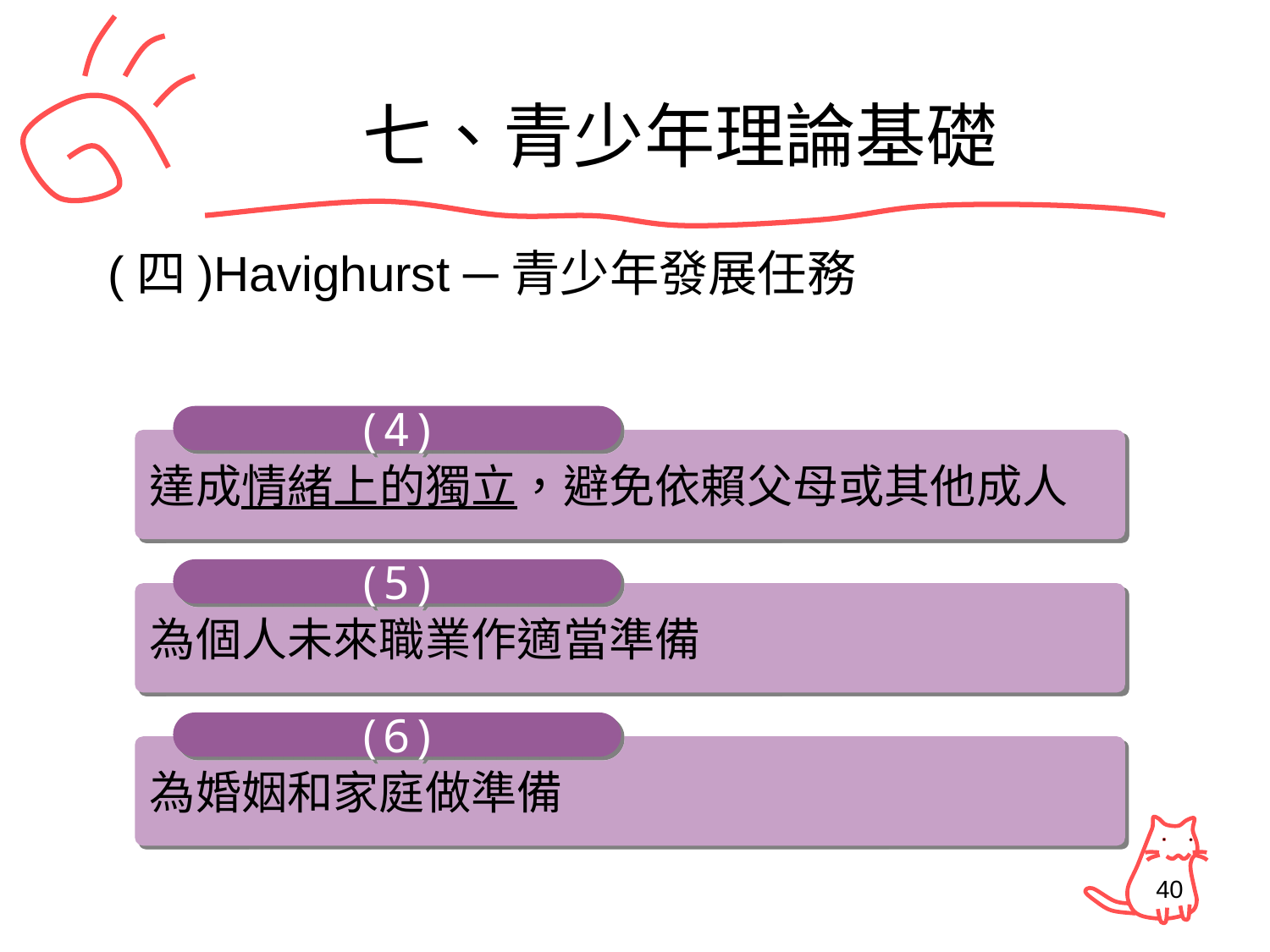

# 七、青少年理論基礎
(四)Havighurst ─青少年發展任務

(4)
達成情緒上的獨立，避免依賴父母或其他成人
(5)
為個人未來職業作適當準備
(6)
為婚姻和家庭做準備
40